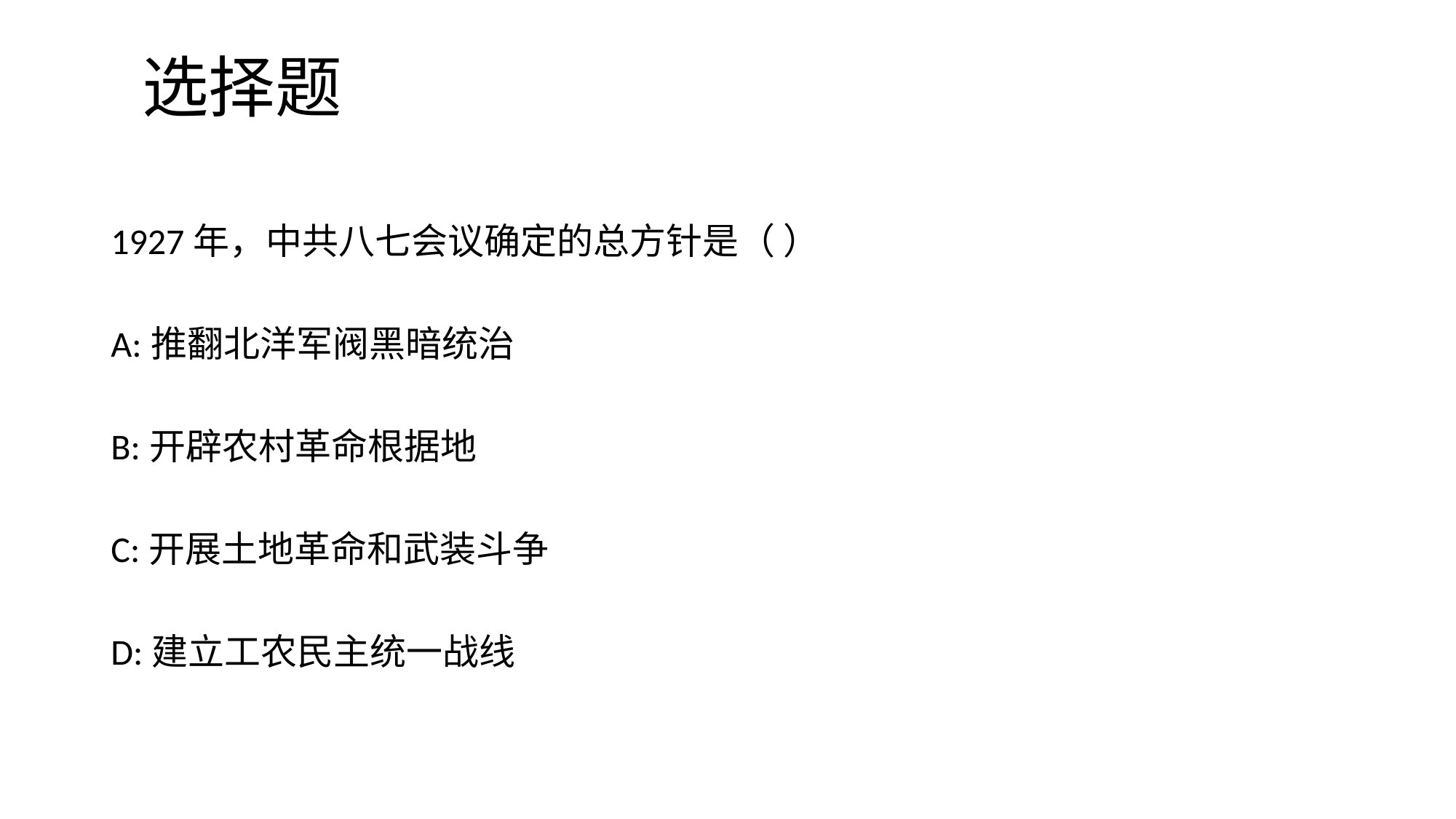

# 选择题
1927年，中共八七会议确定的总方针是（ ）
A:推翻北洋军阀黑暗统治
B:开辟农村革命根据地
C:开展土地革命和武装斗争
D:建立工农民主统一战线